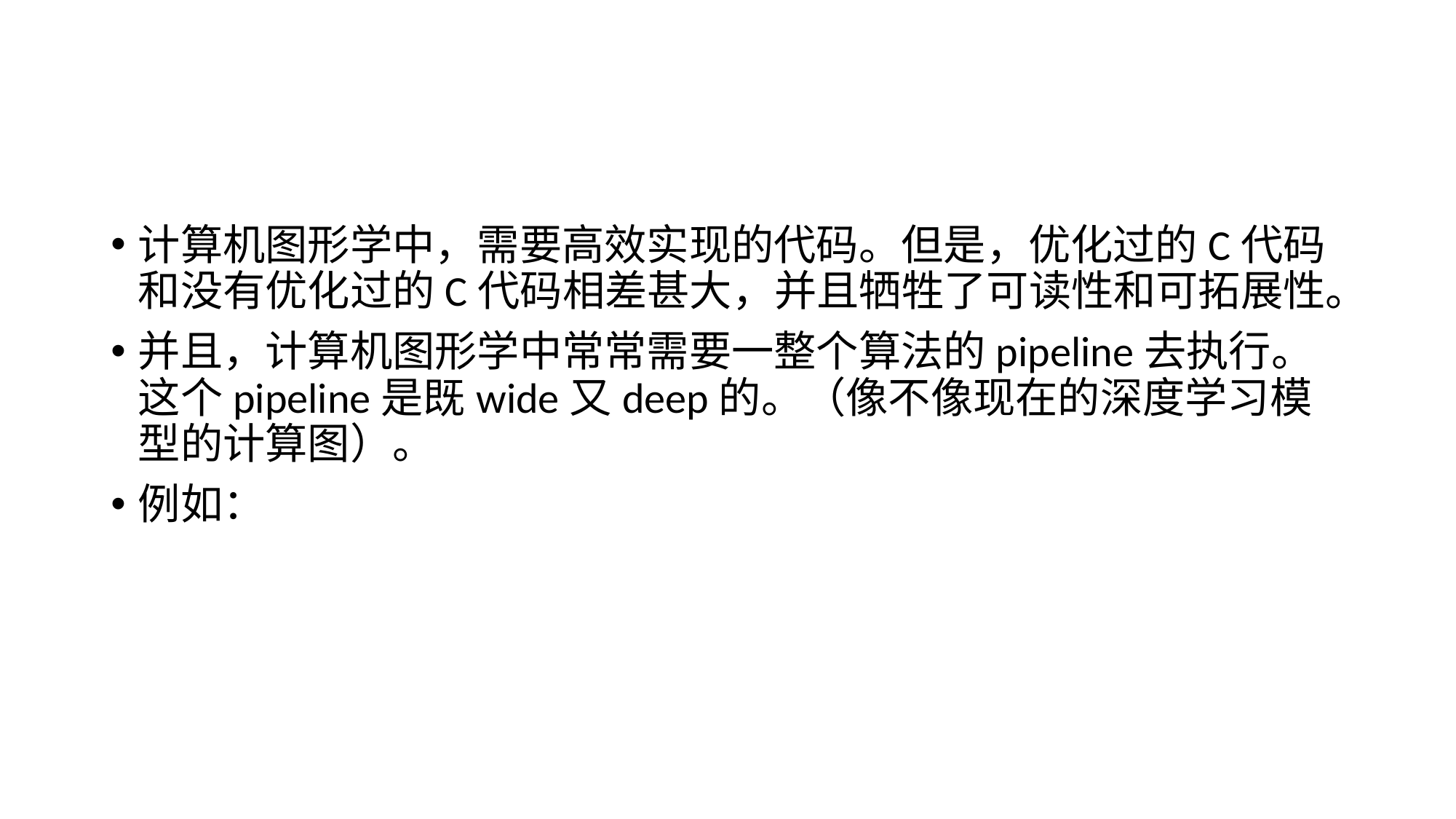

#
计算机图形学中，需要高效实现的代码。但是，优化过的C代码和没有优化过的C代码相差甚大，并且牺牲了可读性和可拓展性。
并且，计算机图形学中常常需要一整个算法的pipeline去执行。这个pipeline是既wide又deep的。（像不像现在的深度学习模型的计算图）。
例如：